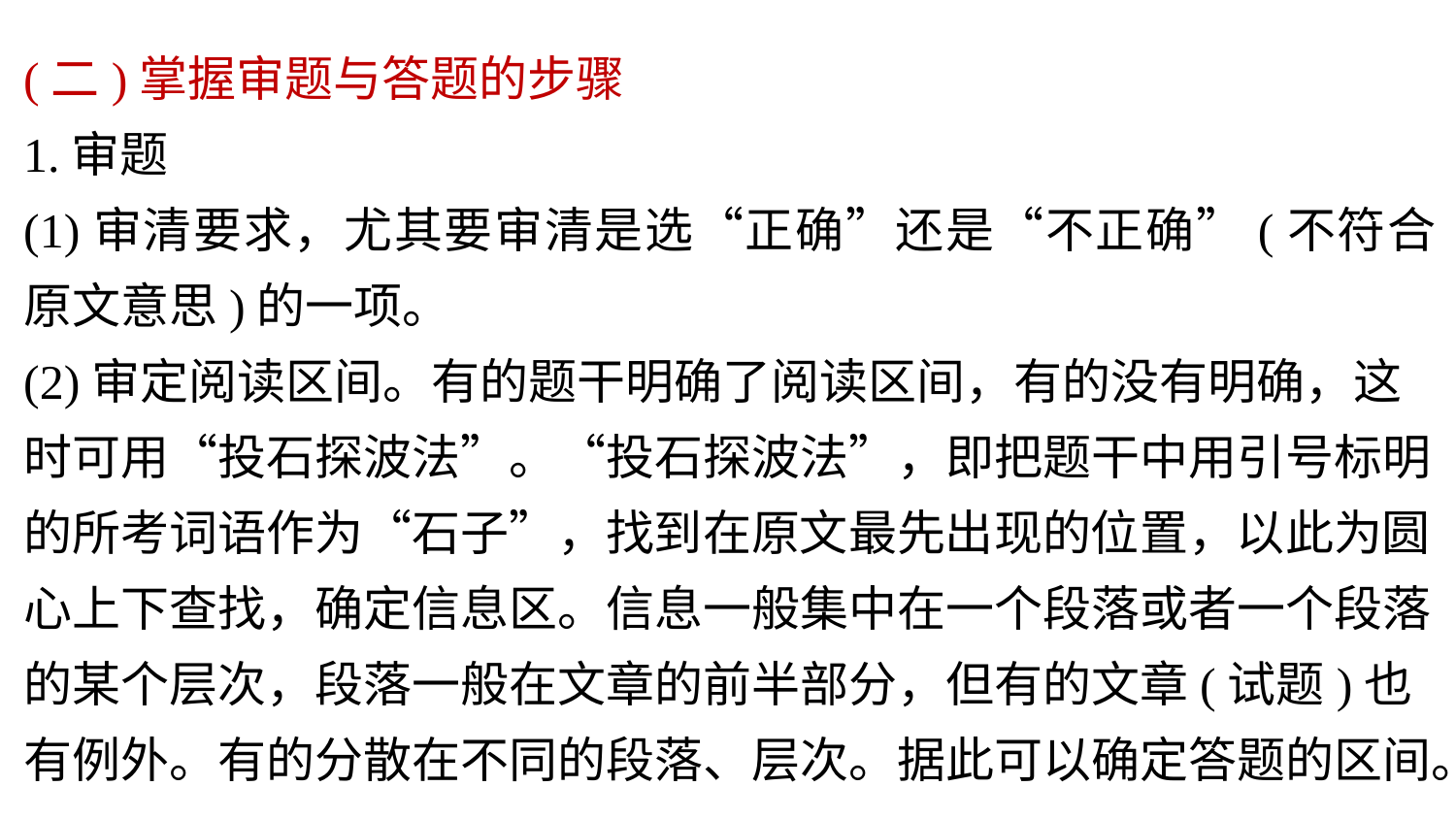

(二)掌握审题与答题的步骤
1.审题
(1)审清要求，尤其要审清是选“正确”还是“不正确”(不符合原文意思)的一项。
(2)审定阅读区间。有的题干明确了阅读区间，有的没有明确，这时可用“投石探波法”。“投石探波法”，即把题干中用引号标明的所考词语作为“石子”，找到在原文最先出现的位置，以此为圆心上下查找，确定信息区。信息一般集中在一个段落或者一个段落的某个层次，段落一般在文章的前半部分，但有的文章(试题)也有例外。有的分散在不同的段落、层次。据此可以确定答题的区间。